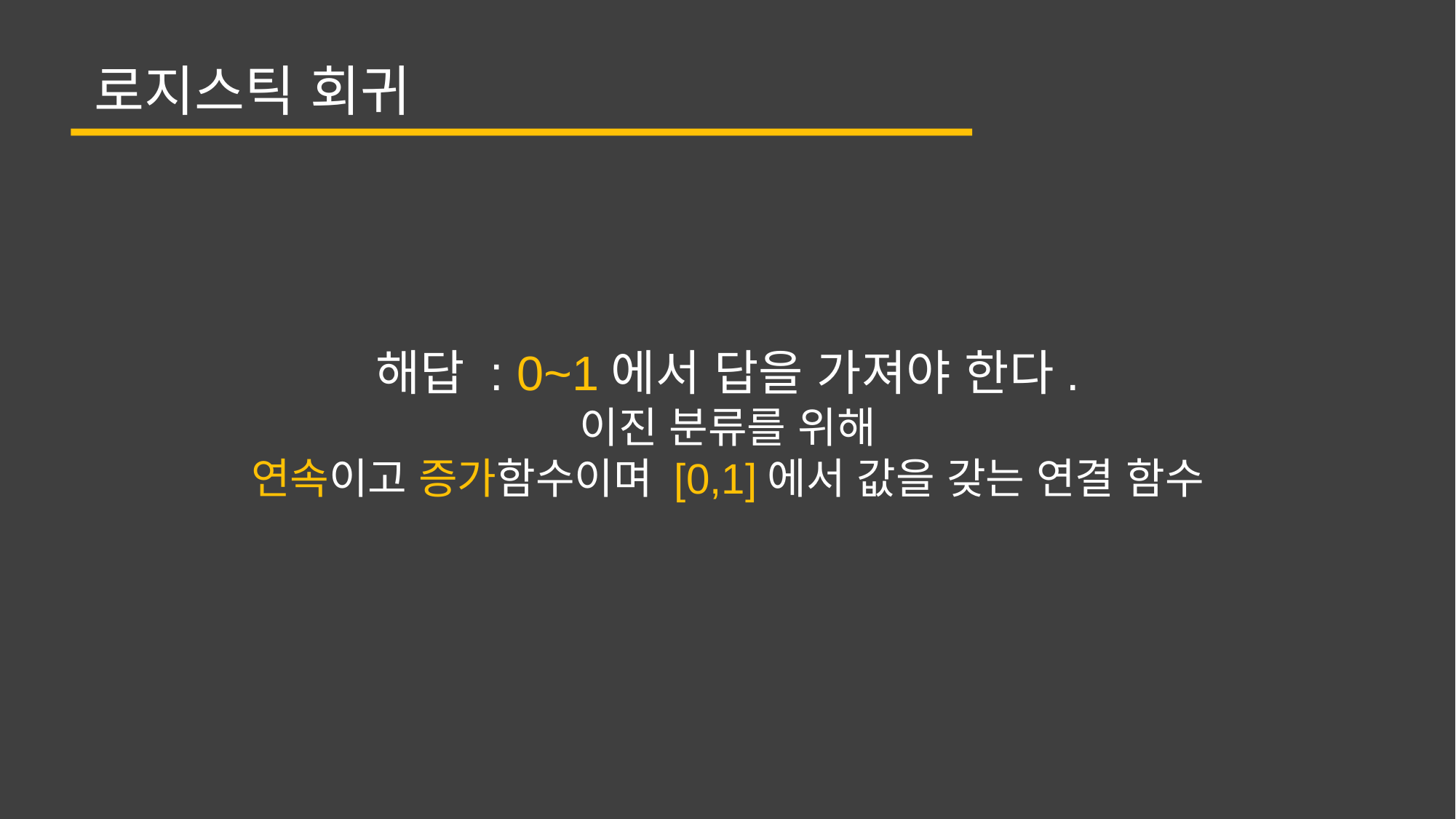

로지스틱 회귀

해답 : 0~1에서 답을 가져야 한다.
이진 분류를 위해
연속이고 증가함수이며 [0,1]에서 값을 갖는 연결 함수